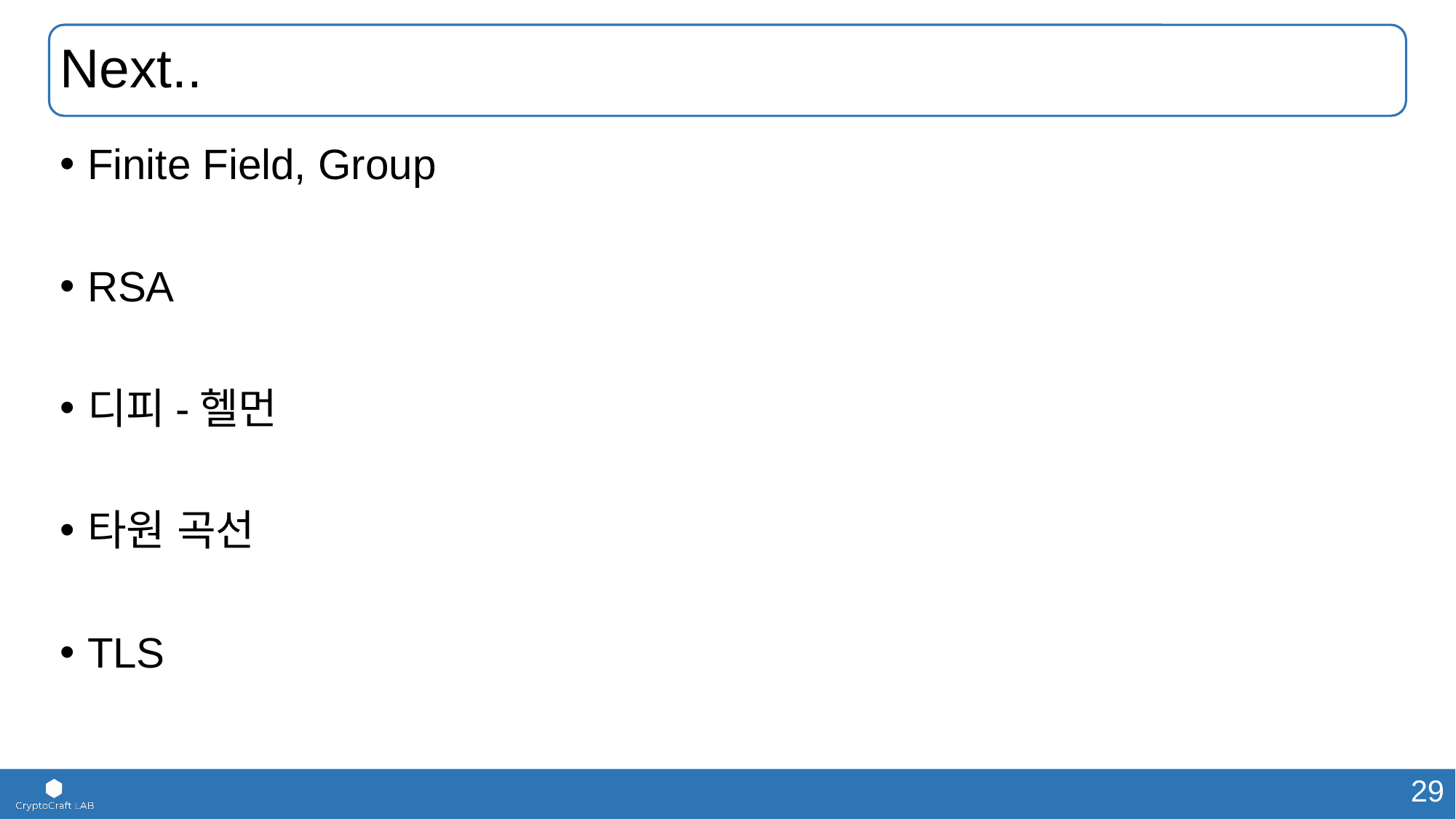

# Next..
Finite Field, Group

RSA

디피-헬먼

타원 곡선

TLS